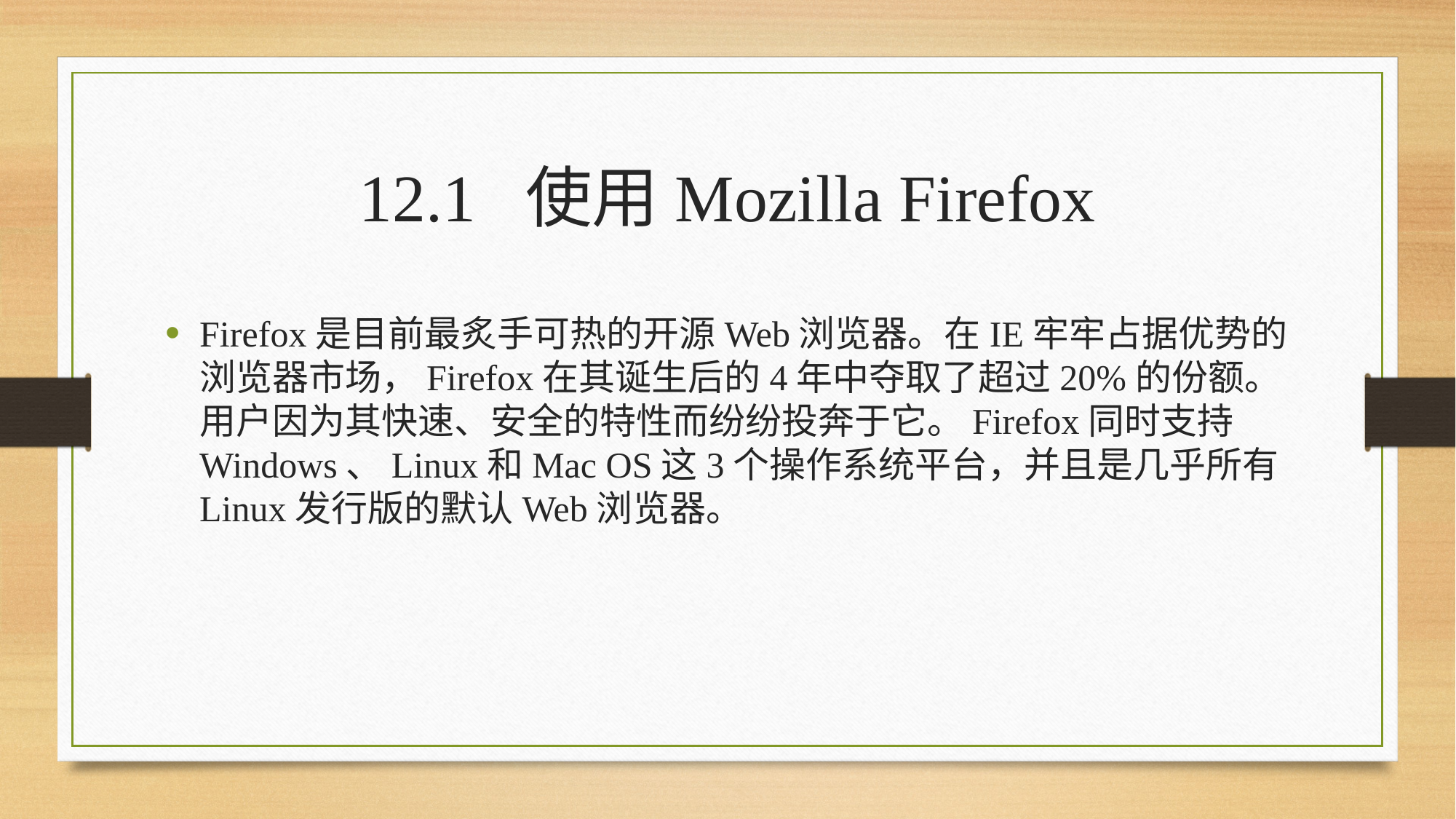

12.1  使用Mozilla Firefox
Firefox是目前最炙手可热的开源Web浏览器。在IE牢牢占据优势的浏览器市场，Firefox在其诞生后的4年中夺取了超过20%的份额。用户因为其快速、安全的特性而纷纷投奔于它。Firefox同时支持Windows、Linux和Mac OS这3个操作系统平台，并且是几乎所有Linux发行版的默认Web浏览器。